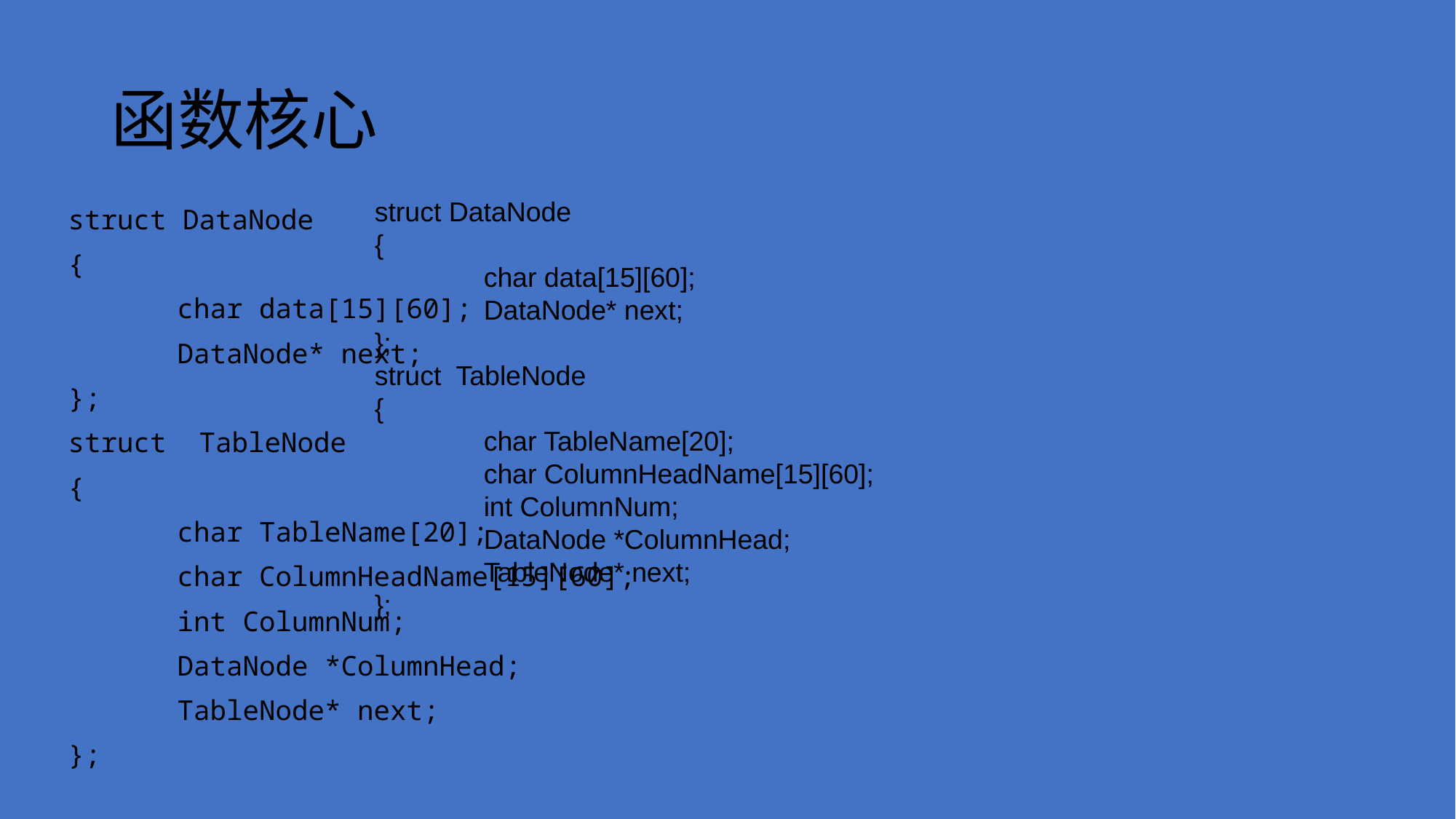

# 函数核心
struct DataNode
{
	char data[15][60];
	DataNode* next;
};
struct  TableNode
{
	char TableName[20];
	char ColumnHeadName[15][60];
	int ColumnNum;
	DataNode *ColumnHead;
	TableNode* next;
};
struct DataNode
{
	char data[15][60];
	DataNode* next;
};
struct  TableNode
{
	char TableName[20];
	char ColumnHeadName[15][60];
	int ColumnNum;
	DataNode *ColumnHead;
	TableNode* next;
};